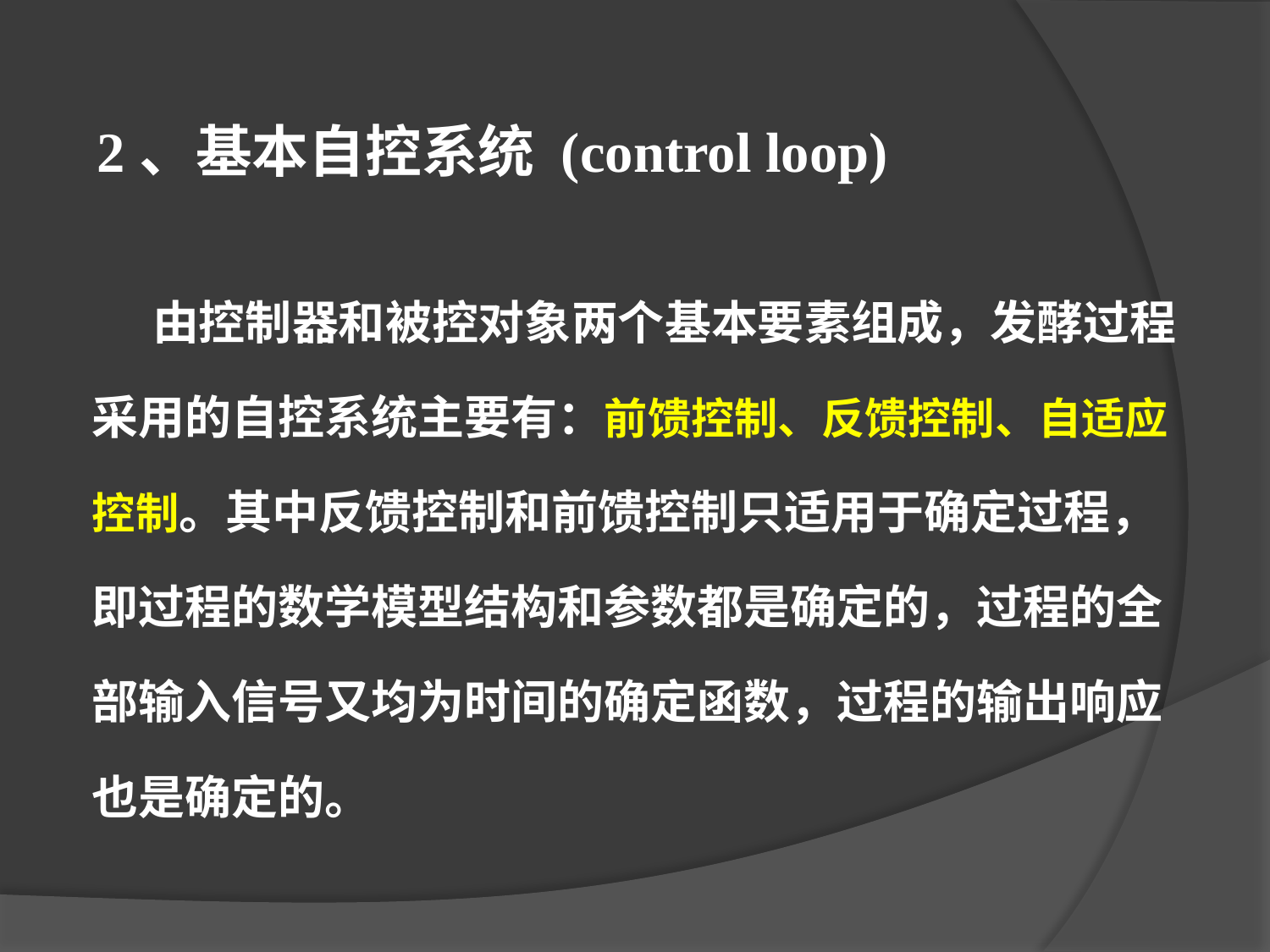

2、基本自控系统 (control loop)
由控制器和被控对象两个基本要素组成，发酵过程采用的自控系统主要有：前馈控制、反馈控制、自适应控制。其中反馈控制和前馈控制只适用于确定过程，即过程的数学模型结构和参数都是确定的，过程的全部输入信号又均为时间的确定函数，过程的输出响应也是确定的。